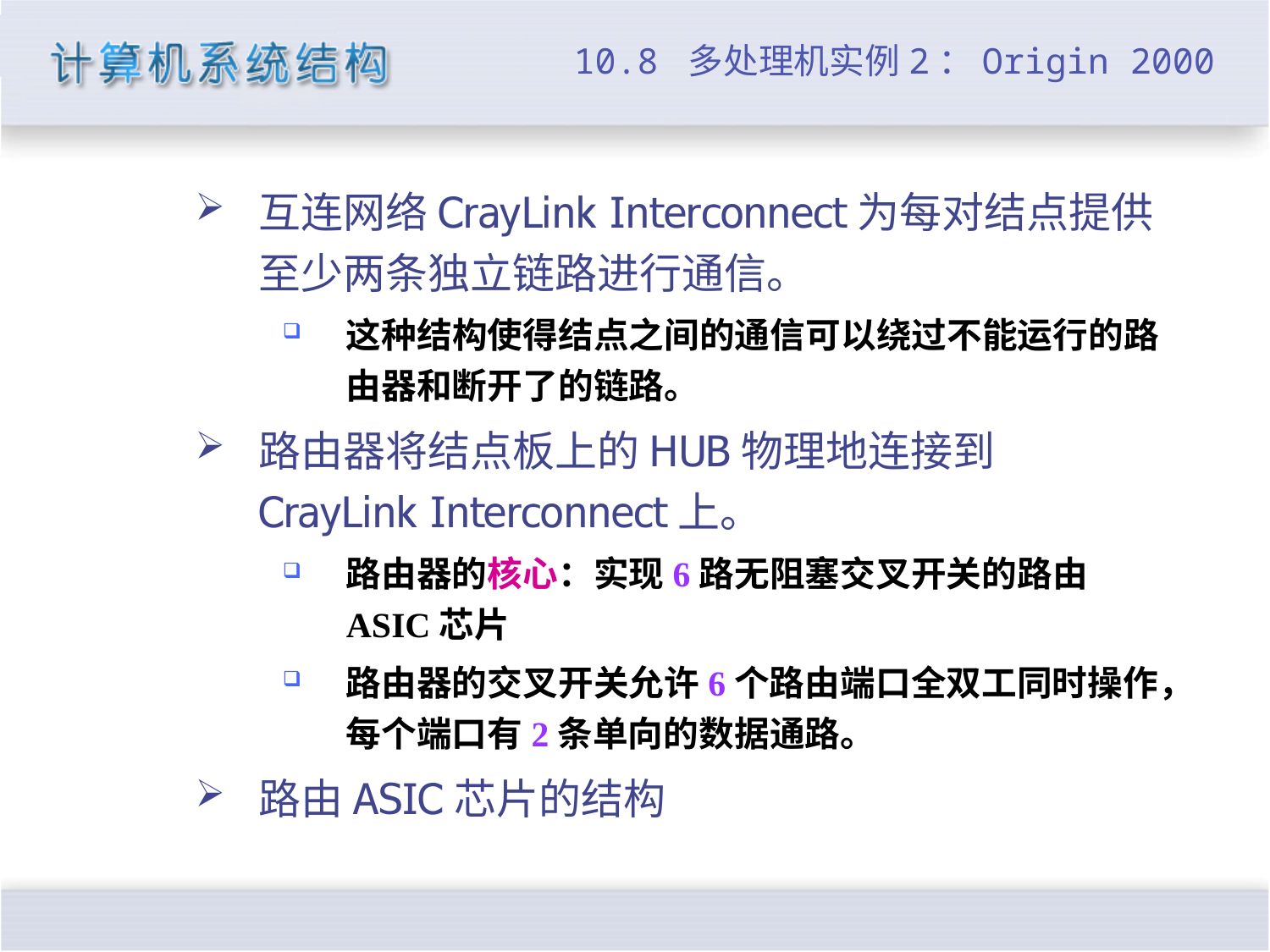

# 10.8 多处理机实例2：Origin 2000
互连网络CrayLink Interconnect为每对结点提供至少两条独立链路进行通信。
这种结构使得结点之间的通信可以绕过不能运行的路由器和断开了的链路。
路由器将结点板上的HUB物理地连接到CrayLink Interconnect上。
路由器的核心：实现6路无阻塞交叉开关的路由ASIC芯片
路由器的交叉开关允许6个路由端口全双工同时操作，每个端口有2条单向的数据通路。
路由ASIC芯片的结构